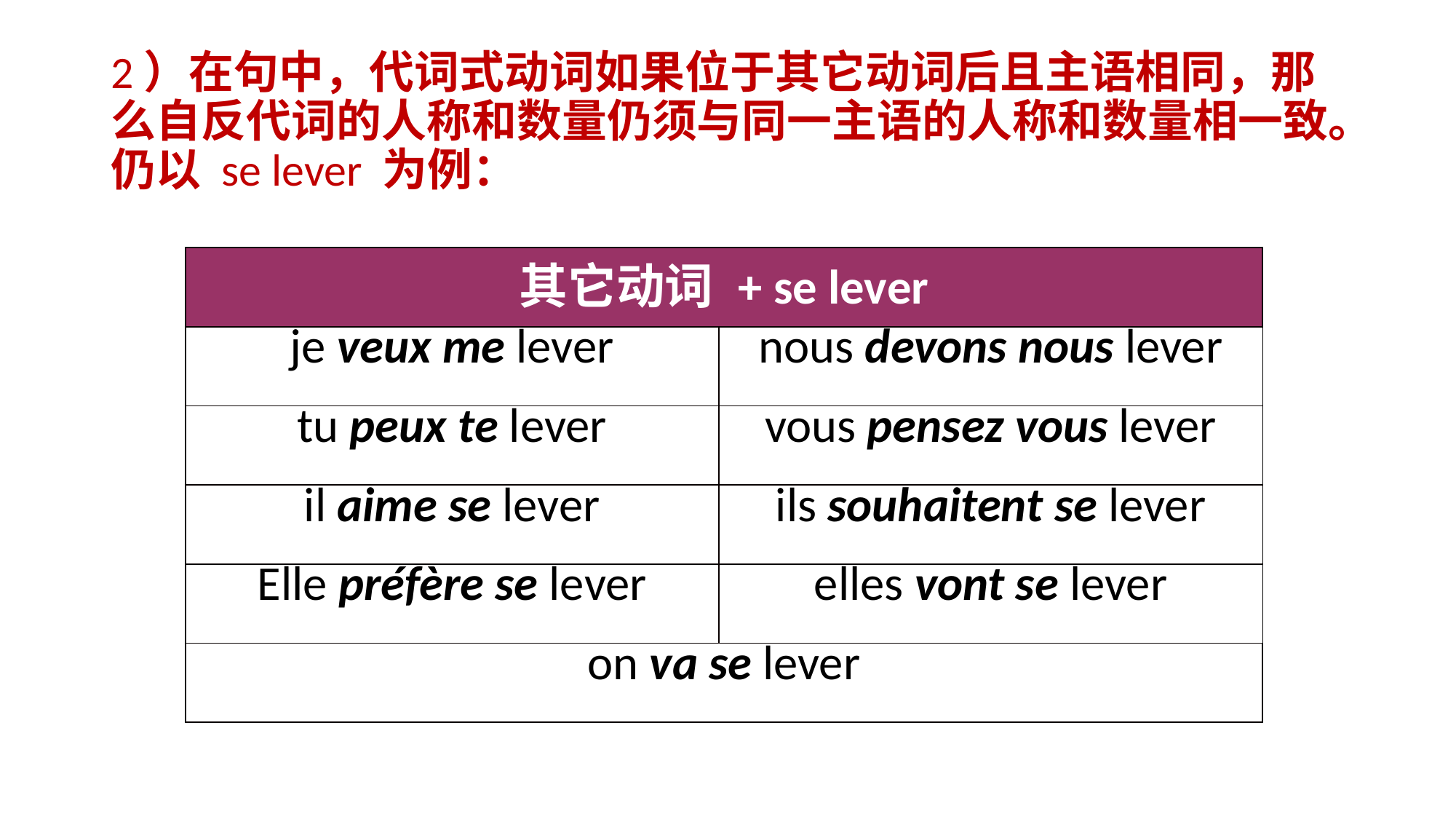

# 2）在句中，代词式动词如果位于其它动词后且主语相同，那么自反代词的人称和数量仍须与同一主语的人称和数量相一致。仍以 se lever 为例：

| 其它动词 + se lever |  |
| --- | --- |
| je veux me lever | nous devons nous lever |
| tu peux te lever | vous pensez vous lever |
| il aime se lever | ils souhaitent se lever |
| Elle préfère se lever | elles vont se lever |
| on va se lever |  |